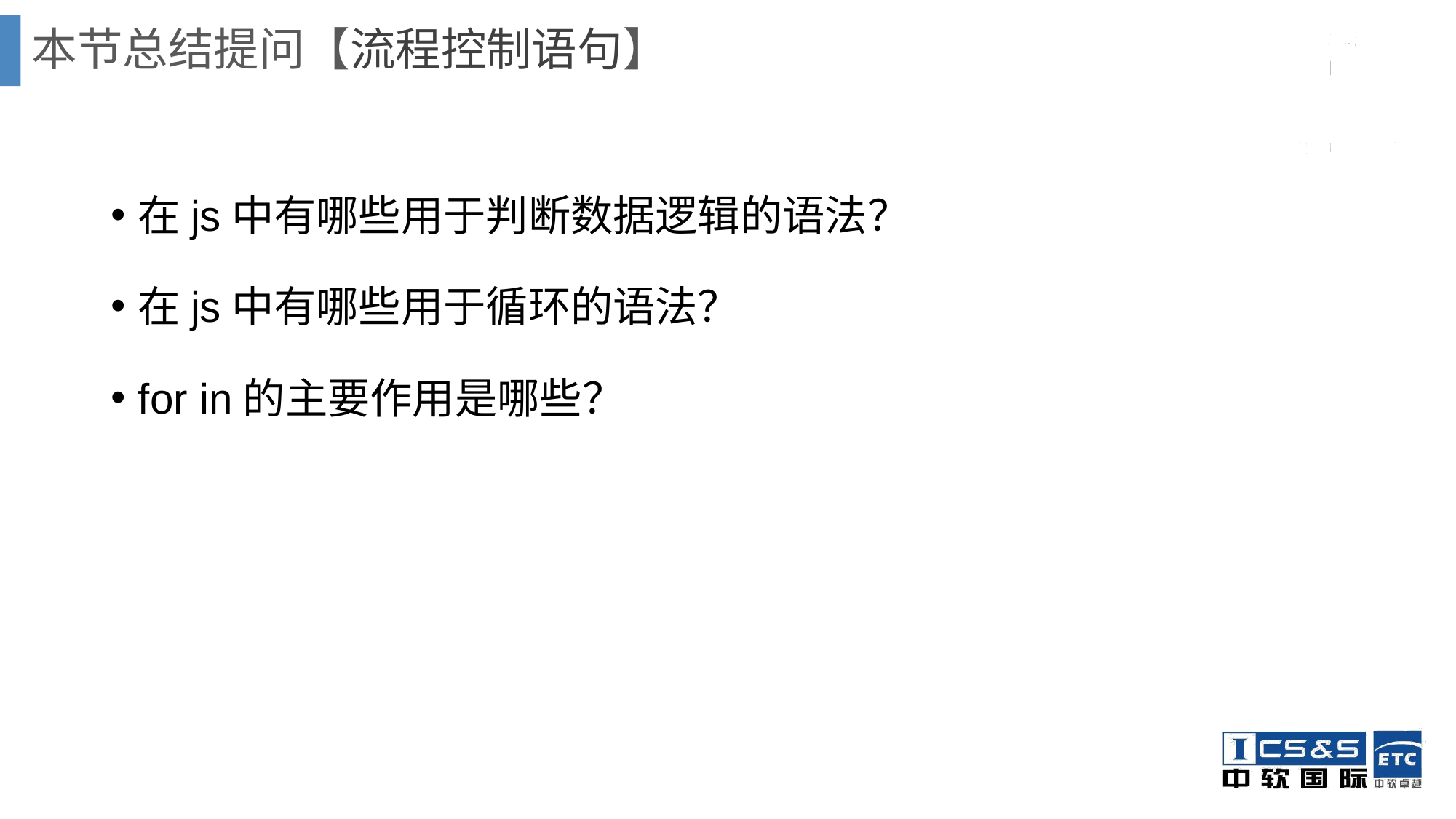

# 本节总结提问【流程控制语句】
在js中有哪些用于判断数据逻辑的语法？
在js中有哪些用于循环的语法？
for in的主要作用是哪些？